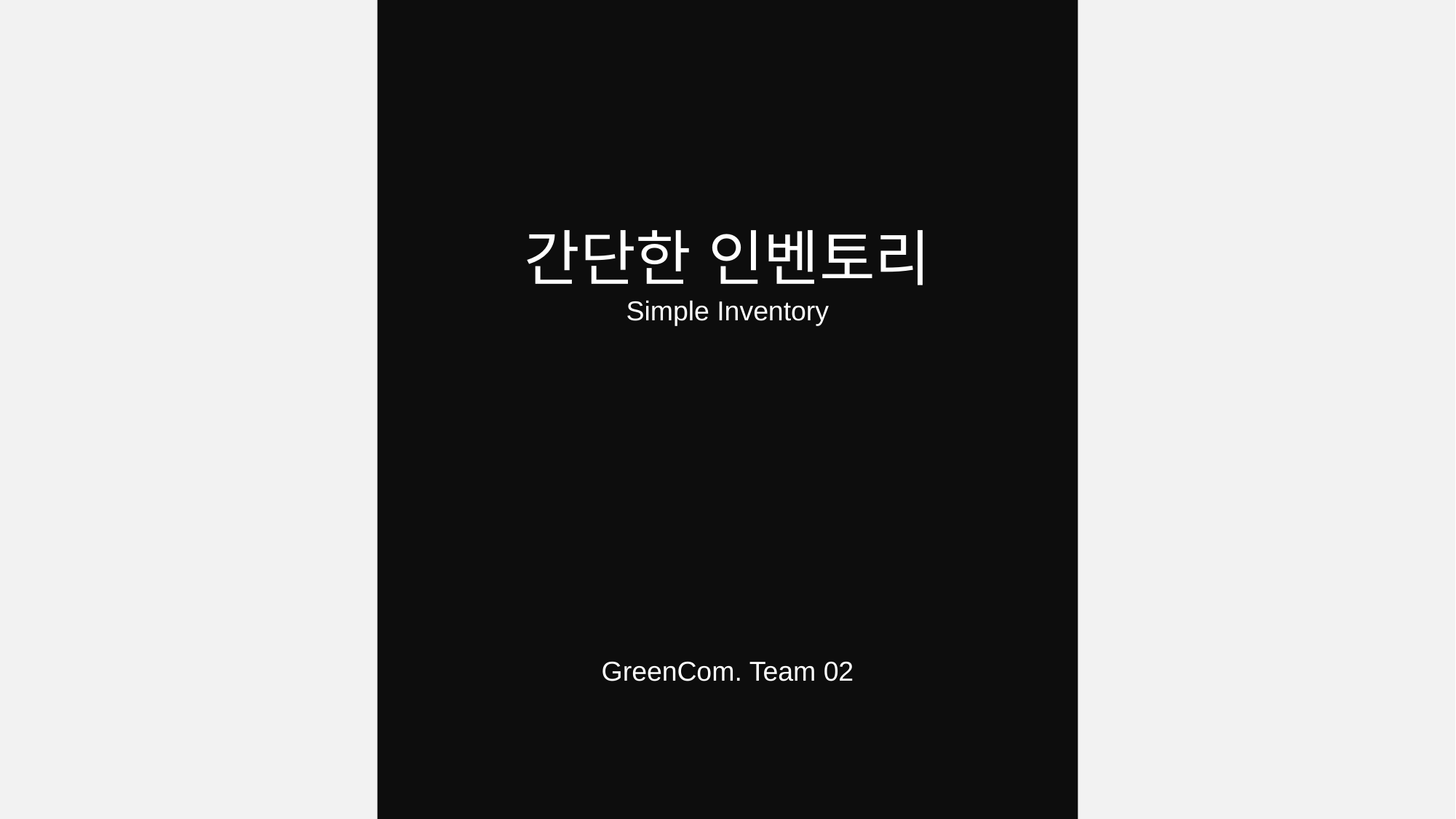

간단한 인벤토리
Simple Inventory

GreenCom. Team 02